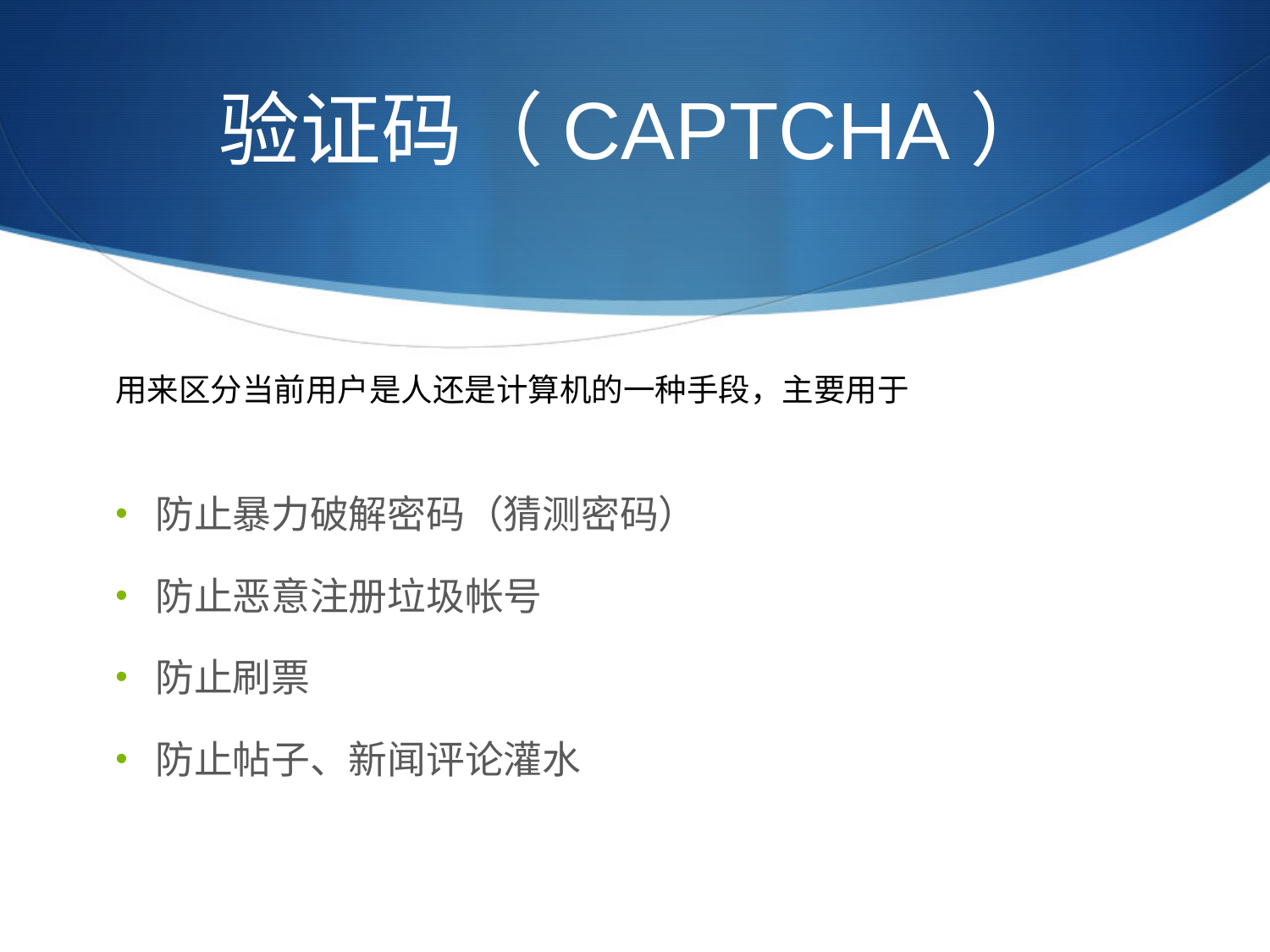

# 验证码（CAPTCHA）
用来区分当前用户是人还是计算机的一种手段，主要用于
防止暴力破解密码（猜测密码）
防止恶意注册垃圾帐号
防止刷票
防止帖子、新闻评论灌水